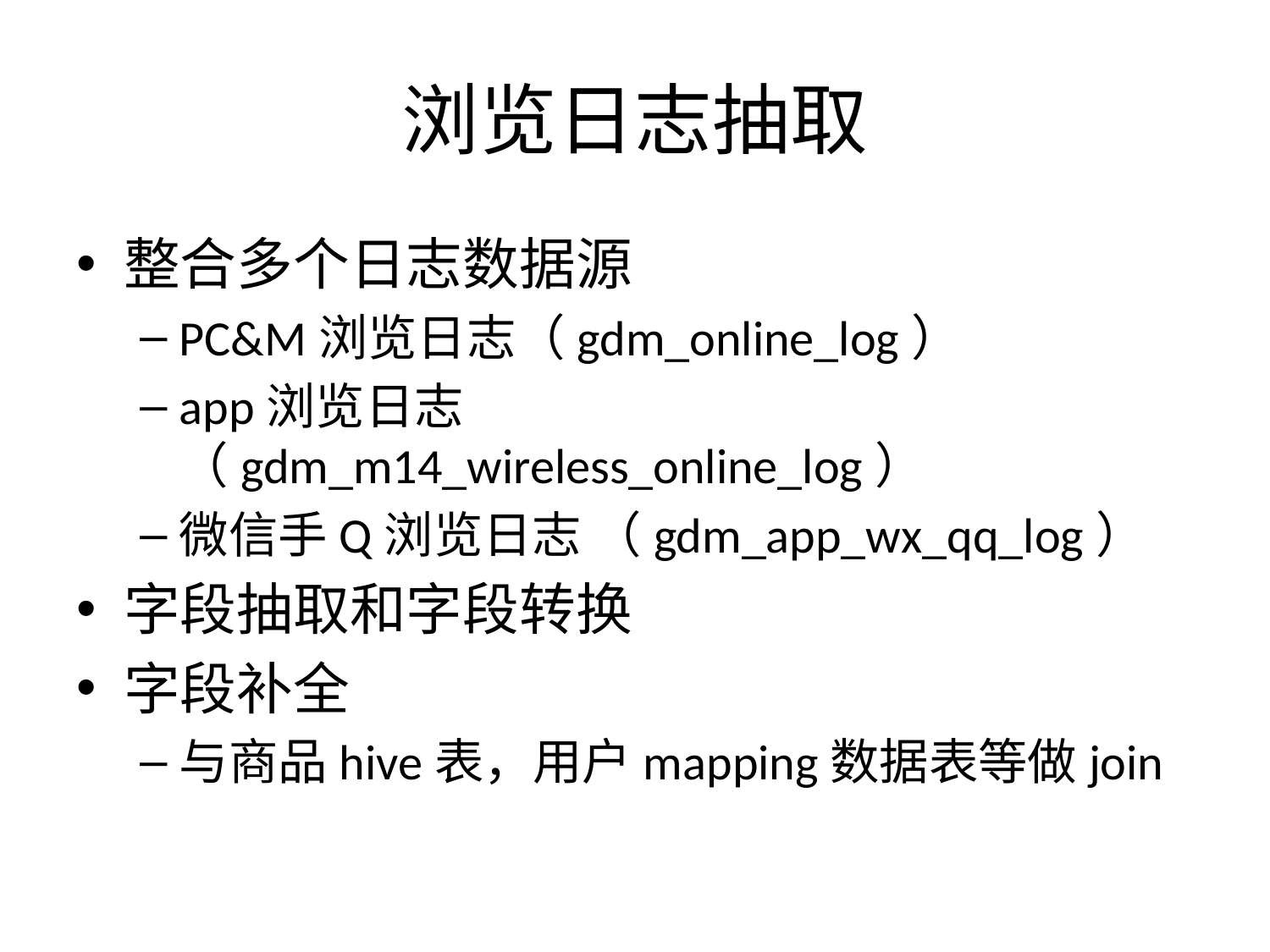

# 浏览日志抽取
整合多个日志数据源
PC&M浏览日志（gdm_online_log）
app浏览日志（gdm_m14_wireless_online_log）
微信手Q浏览日志 （gdm_app_wx_qq_log）
字段抽取和字段转换
字段补全
与商品hive表，用户mapping数据表等做join